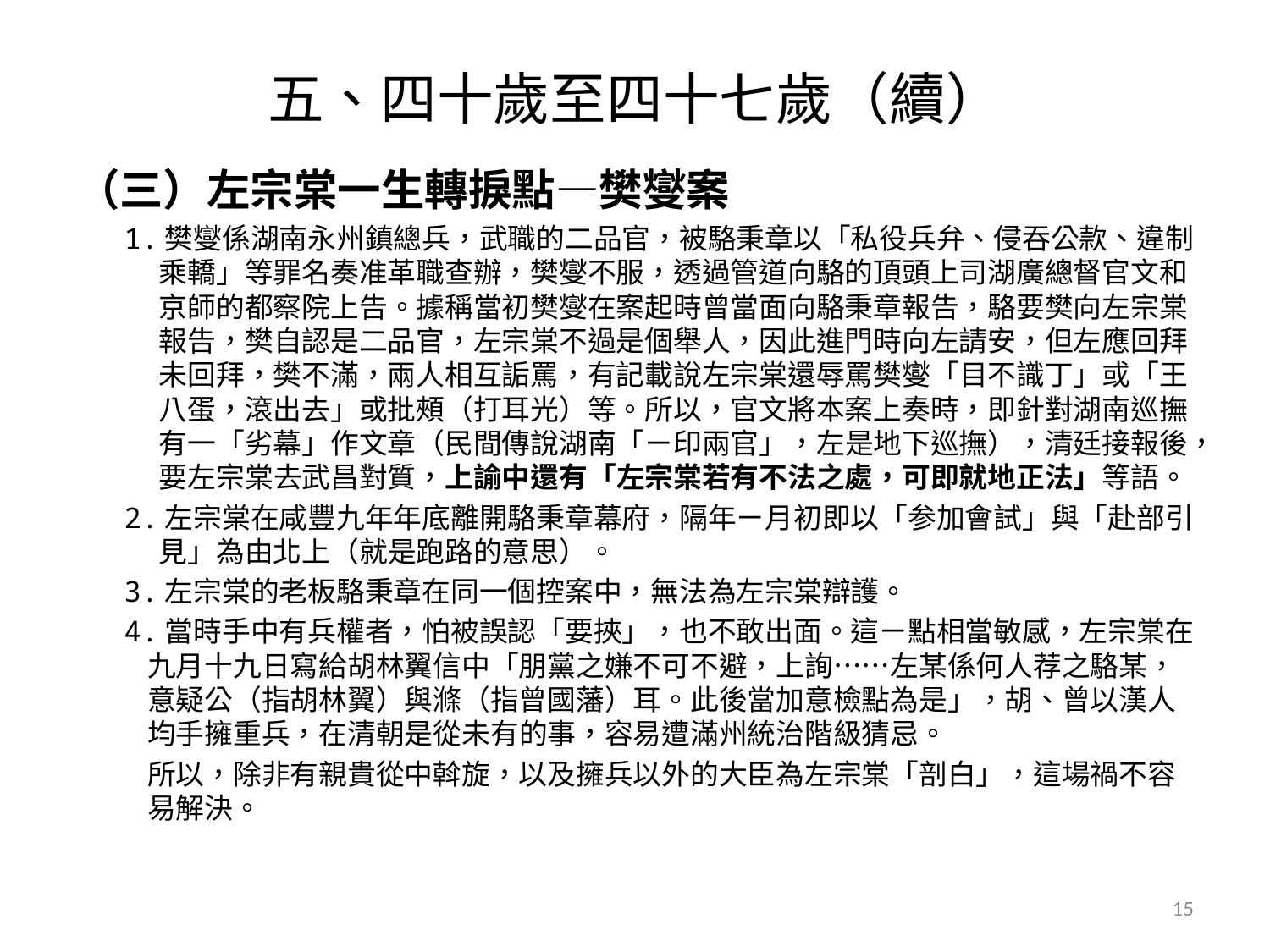

# 五、四十歲至四十七歲（續）
（三）左宗棠一生轉捩點—樊燮案
1.樊燮係湖南永州鎮總兵，武職的二品官，被駱秉章以「私役兵弁、侵吞公款、違制乘轎」等罪名奏准革職查辦，樊燮不服，透過管道向駱的頂頭上司湖廣總督官文和京師的都察院上告。據稱當初樊燮在案起時曾當面向駱秉章報告，駱要樊向左宗棠報告，樊自認是二品官，左宗棠不過是個舉人，因此進門時向左請安，但左應回拜未回拜，樊不滿，兩人相互詬罵，有記載說左宗棠還辱罵樊燮「目不識丁」或「王八蛋，滾出去」或批頰（打耳光）等。所以，官文將本案上奏時，即針對湖南巡撫有一「劣幕」作文章（民間傳說湖南「ㄧ印兩官」，左是地下巡撫），清廷接報後，要左宗棠去武昌對質，上諭中還有「左宗棠若有不法之處，可即就地正法」等語。
2.左宗棠在咸豐九年年底離開駱秉章幕府，隔年ㄧ月初即以「参加會試」與「赴部引見」為由北上（就是跑路的意思）。
3.左宗棠的老板駱秉章在同一個控案中，無法為左宗棠辯護。
4.當時手中有兵權者，怕被誤認「要挾」，也不敢出面。這ㄧ點相當敏感，左宗棠在九月十九日寫給胡林翼信中「朋黨之嫌不可不避，上詢……左某係何人荐之駱某，意疑公（指胡林翼）與滌（指曾國藩）耳。此後當加意檢點為是」，胡、曾以漢人均手擁重兵，在清朝是從未有的事，容易遭滿州統治階級猜忌。
所以，除非有親貴從中斡旋，以及擁兵以外的大臣為左宗棠「剖白」，這場禍不容易解決。

15